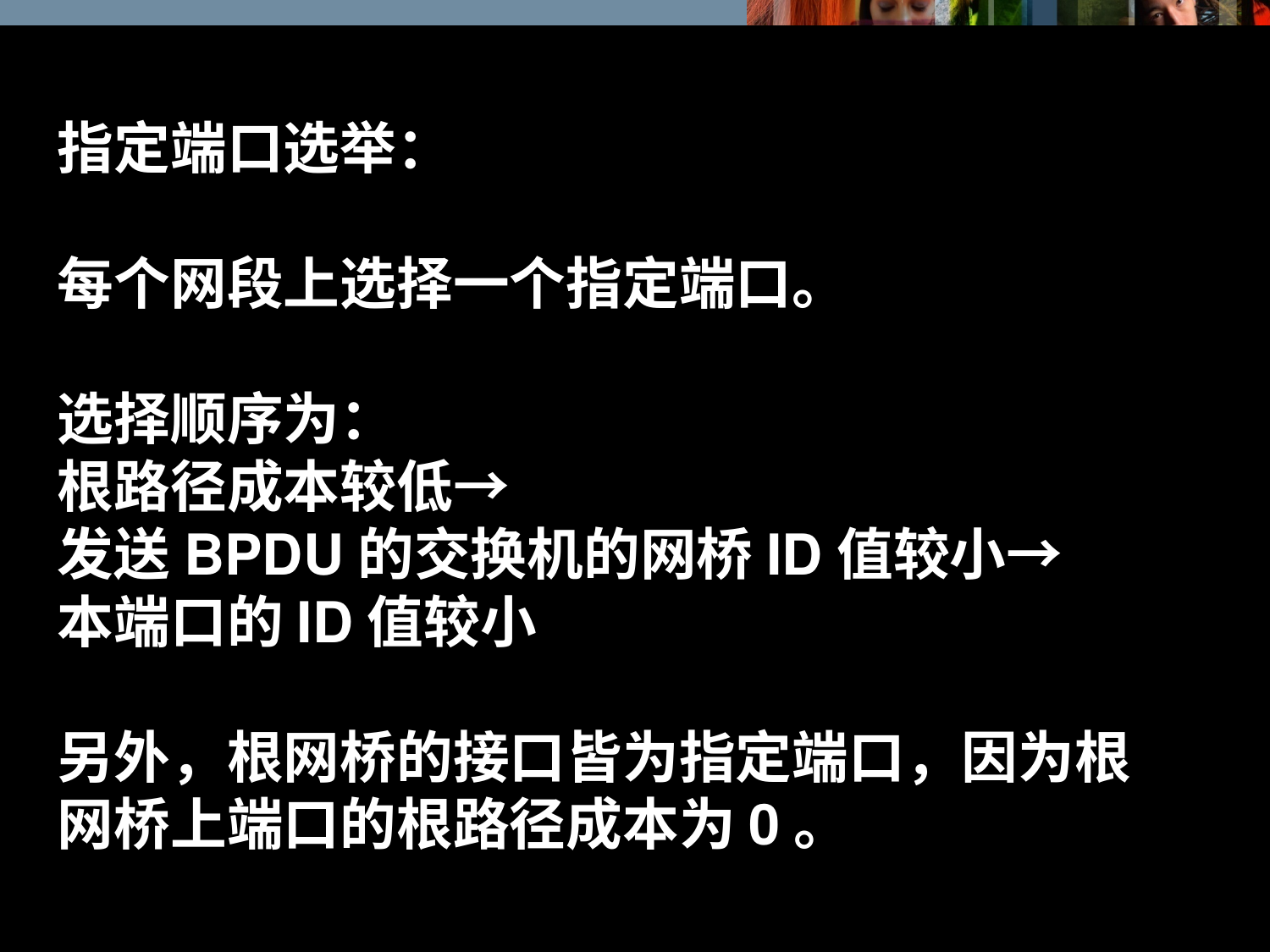

指定端口选举：

每个网段上选择一个指定端口。

选择顺序为：
根路径成本较低→
发送BPDU的交换机的网桥ID值较小→
本端口的ID值较小

另外，根网桥的接口皆为指定端口，因为根网桥上端口的根路径成本为0。